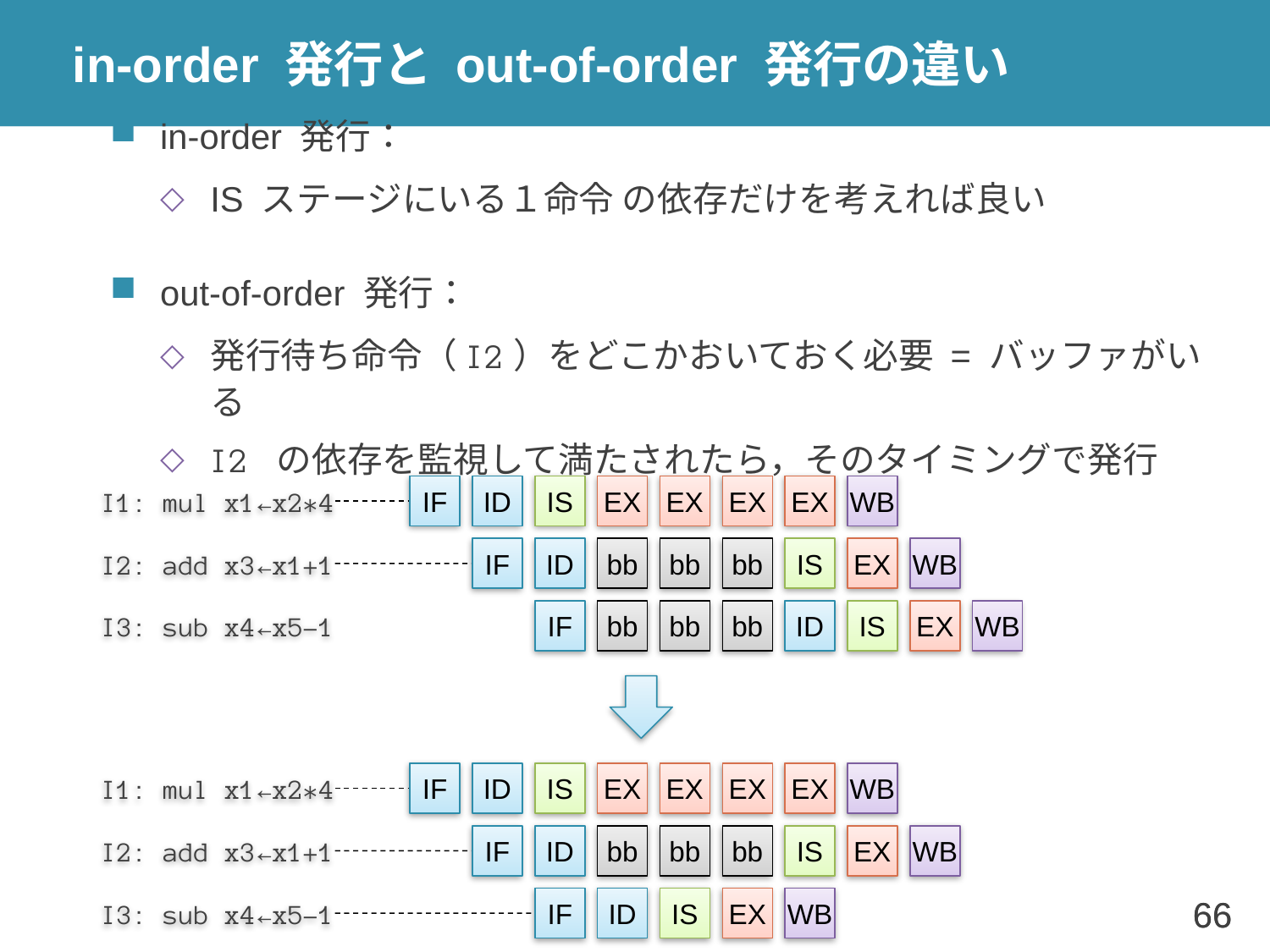

# in-order 発行と out-of-order 発行の違い
in-order 発行：
IS ステージにいる１命令 の依存だけを考えれば良い
out-of-order 発行：
発行待ち命令（I2）をどこかおいておく必要 = バッファがいる
I2 の依存を監視して満たされたら，そのタイミングで発行
I1: mul x1←x2*4
IF
ID
IS
EX
EX
EX
EX
WB
I2: add x3←x1+1
IF
ID
bb
bb
bb
IS
EX
WB
I3: sub x4←x5-1
IF
bb
bb
bb
ID
IS
EX
WB

I1: mul x1←x2*4
IF
ID
IS
EX
EX
EX
EX
WB
I2: add x3←x1+1
IF
ID
bb
bb
bb
IS
EX
WB
ID
IS
EX
WB
I3: sub x4←x5-1
IF